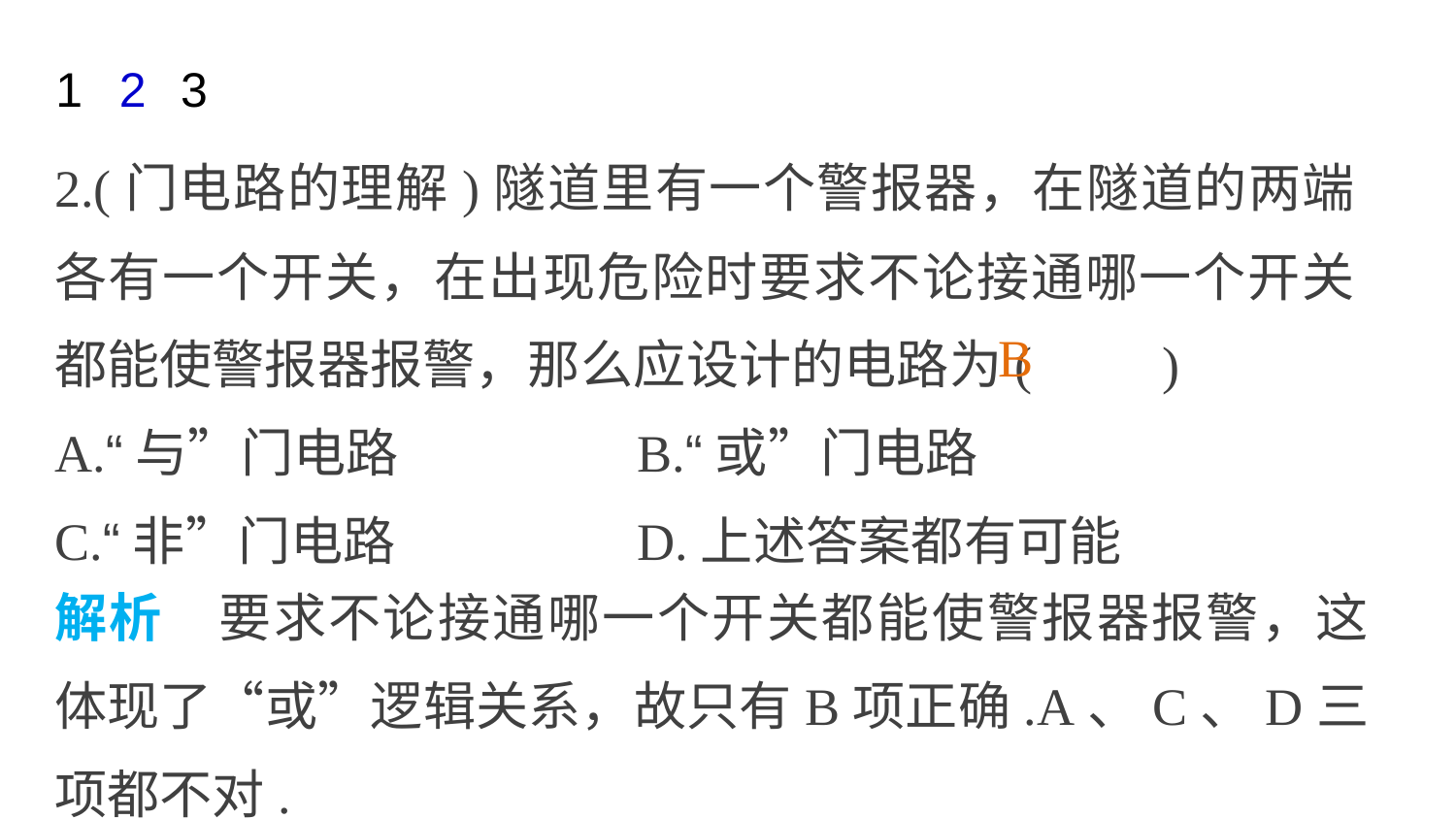

1
2
3
2.(门电路的理解)隧道里有一个警报器，在隧道的两端各有一个开关，在出现危险时要求不论接通哪一个开关都能使警报器报警，那么应设计的电路为(　　)
A.“与”门电路  		B.“或”门电路
C.“非”门电路  		D.上述答案都有可能
B
解析　要求不论接通哪一个开关都能使警报器报警，这体现了“或”逻辑关系，故只有B项正确.A、C、D三项都不对.